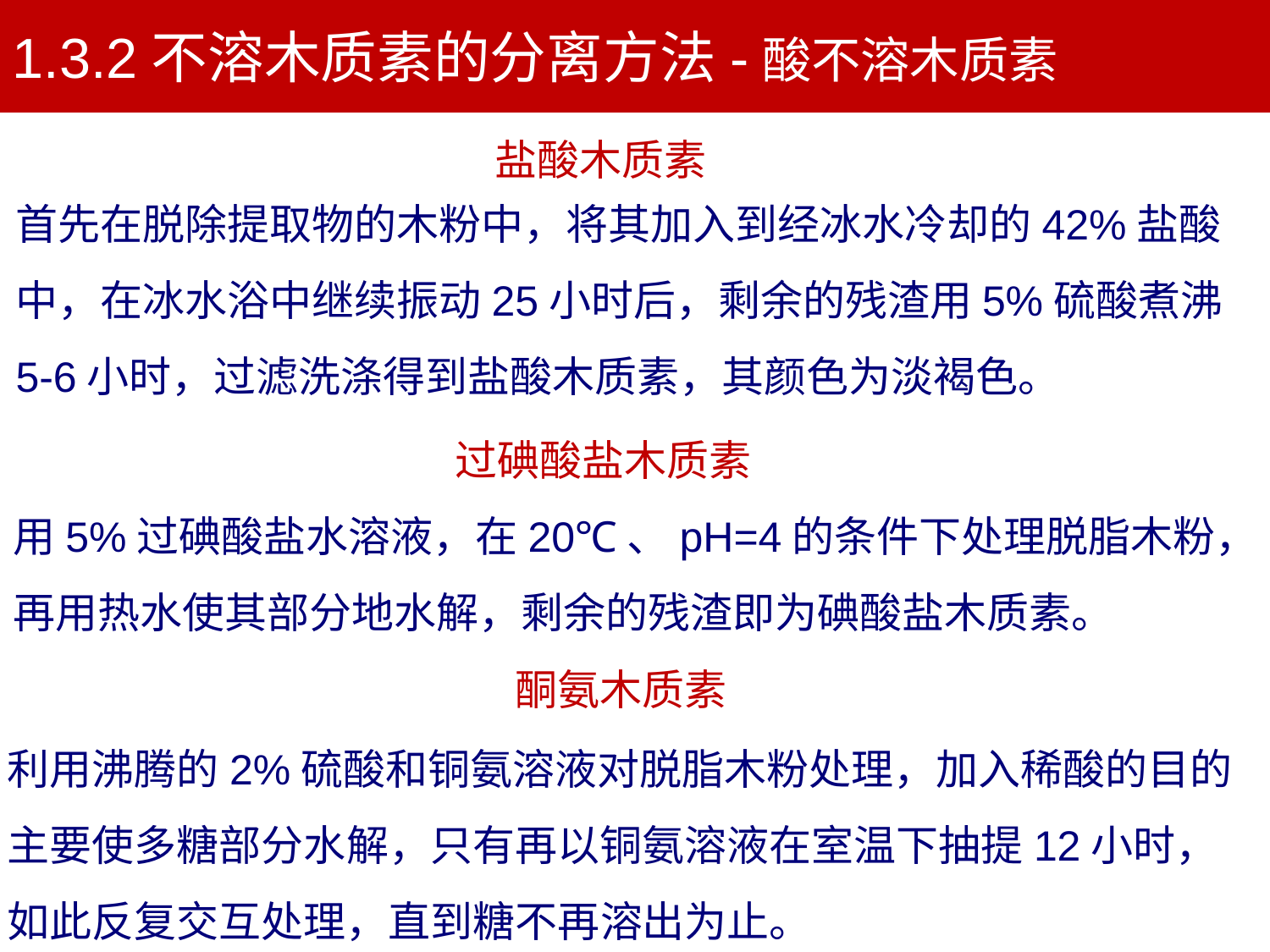

1.3.2不溶木质素的分离方法-酸不溶木质素
盐酸木质素
首先在脱除提取物的木粉中，将其加入到经冰水冷却的42%盐酸中，在冰水浴中继续振动25小时后，剩余的残渣用5%硫酸煮沸5-6小时，过滤洗涤得到盐酸木质素，其颜色为淡褐色。
过碘酸盐木质素
用5%过碘酸盐水溶液，在20℃、pH=4的条件下处理脱脂木粉，再用热水使其部分地水解，剩余的残渣即为碘酸盐木质素。
酮氨木质素
利用沸腾的2%硫酸和铜氨溶液对脱脂木粉处理，加入稀酸的目的主要使多糖部分水解，只有再以铜氨溶液在室温下抽提12小时，如此反复交互处理，直到糖不再溶出为止。